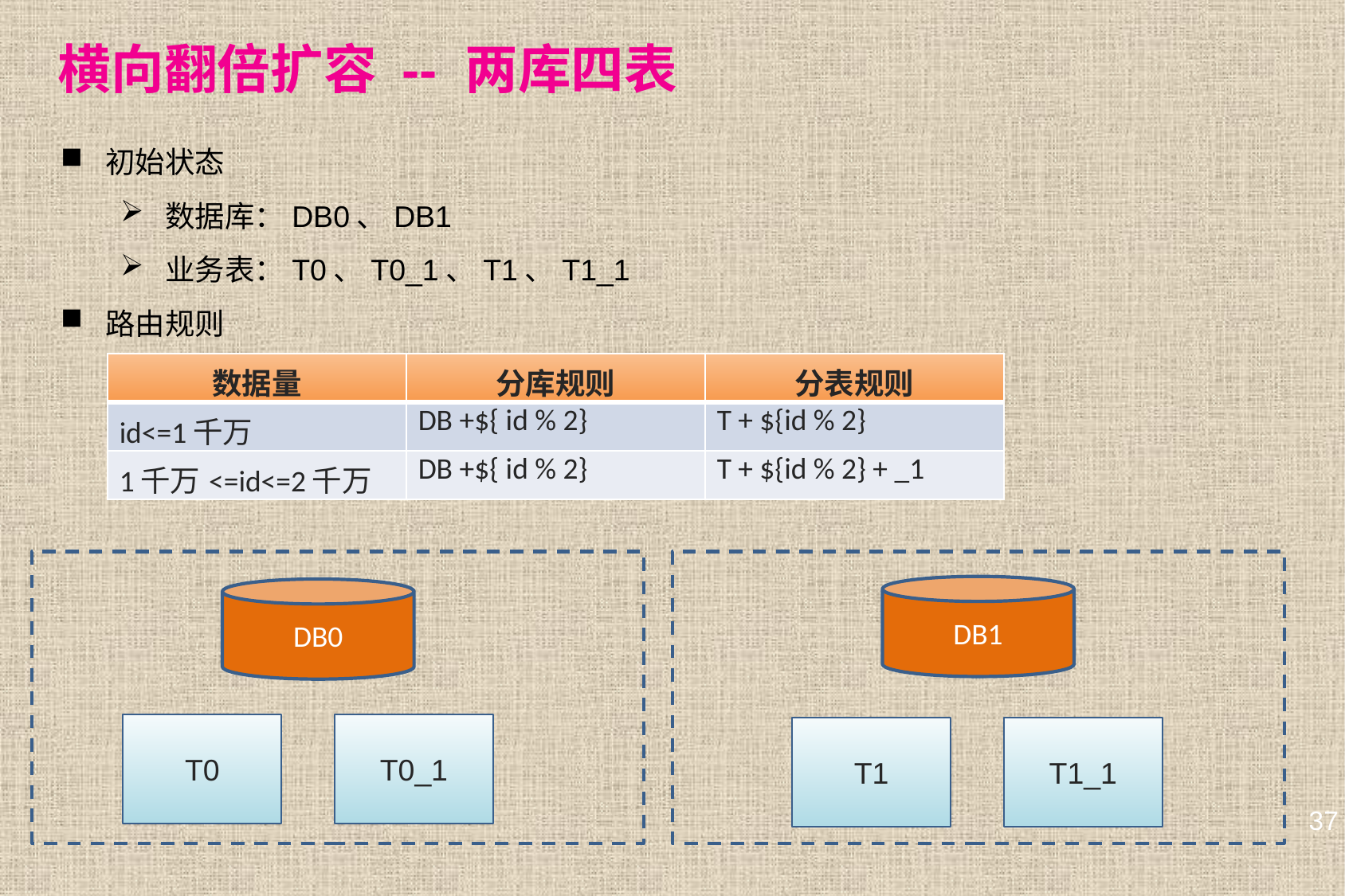

# 横向翻倍扩容 -- 两库四表
初始状态
数据库：DB0、DB1
业务表：T0、T0_1、T1、T1_1
路由规则

| 数据量 | 分库规则 | 分表规则 |
| --- | --- | --- |
| id<=1千万 | DB +${ id % 2} | T + ${id % 2} |
| 1千万<=id<=2千万 | DB +${ id % 2} | T + ${id % 2} + \_1 |

DB1
DB0
T0
T0_1
T1
T1_1